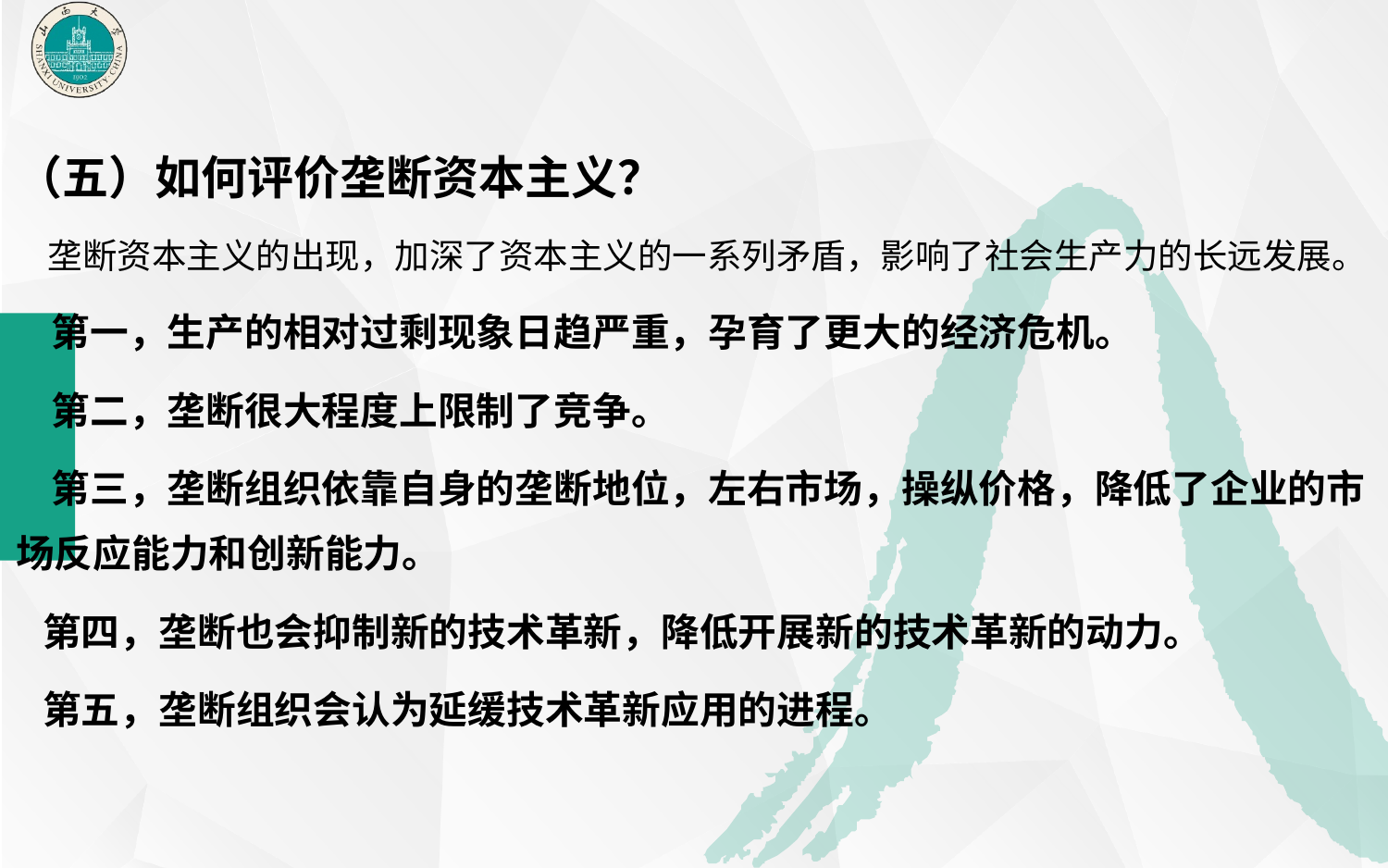

（五）如何评价垄断资本主义？
   垄断资本主义的出现，加深了资本主义的一系列矛盾，影响了社会生产力的长远发展。
   第一，生产的相对过剩现象日趋严重，孕育了更大的经济危机。
   第二，垄断很大程度上限制了竞争。
   第三，垄断组织依靠自身的垄断地位，左右市场，操纵价格，降低了企业的市场反应能力和创新能力。
  第四，垄断也会抑制新的技术革新，降低开展新的技术革新的动力。
  第五，垄断组织会认为延缓技术革新应用的进程。